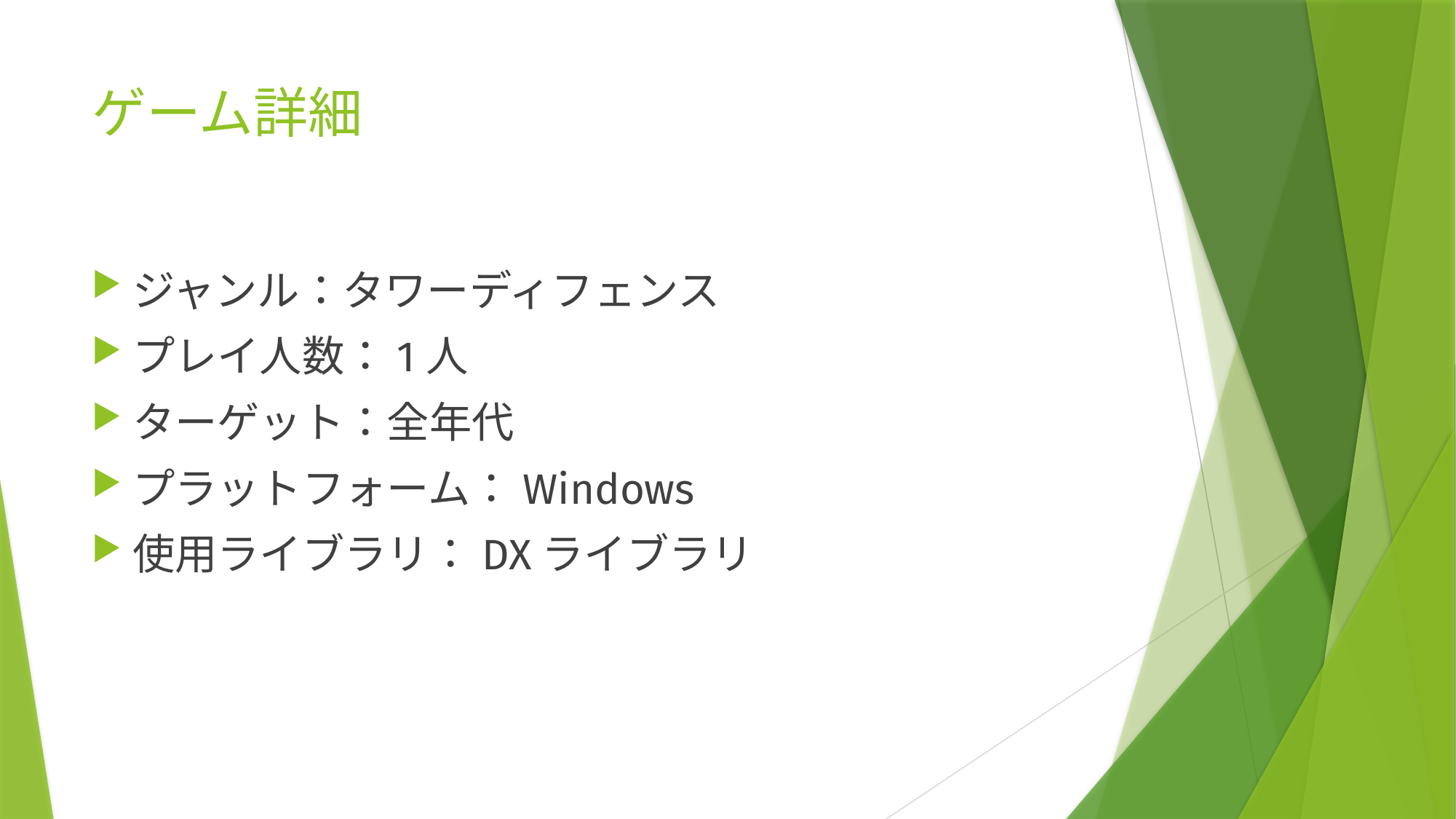

# ゲーム詳細
ジャンル：タワーディフェンス
プレイ人数：1人
ターゲット：全年代
プラットフォーム：Windows
使用ライブラリ：DXライブラリ